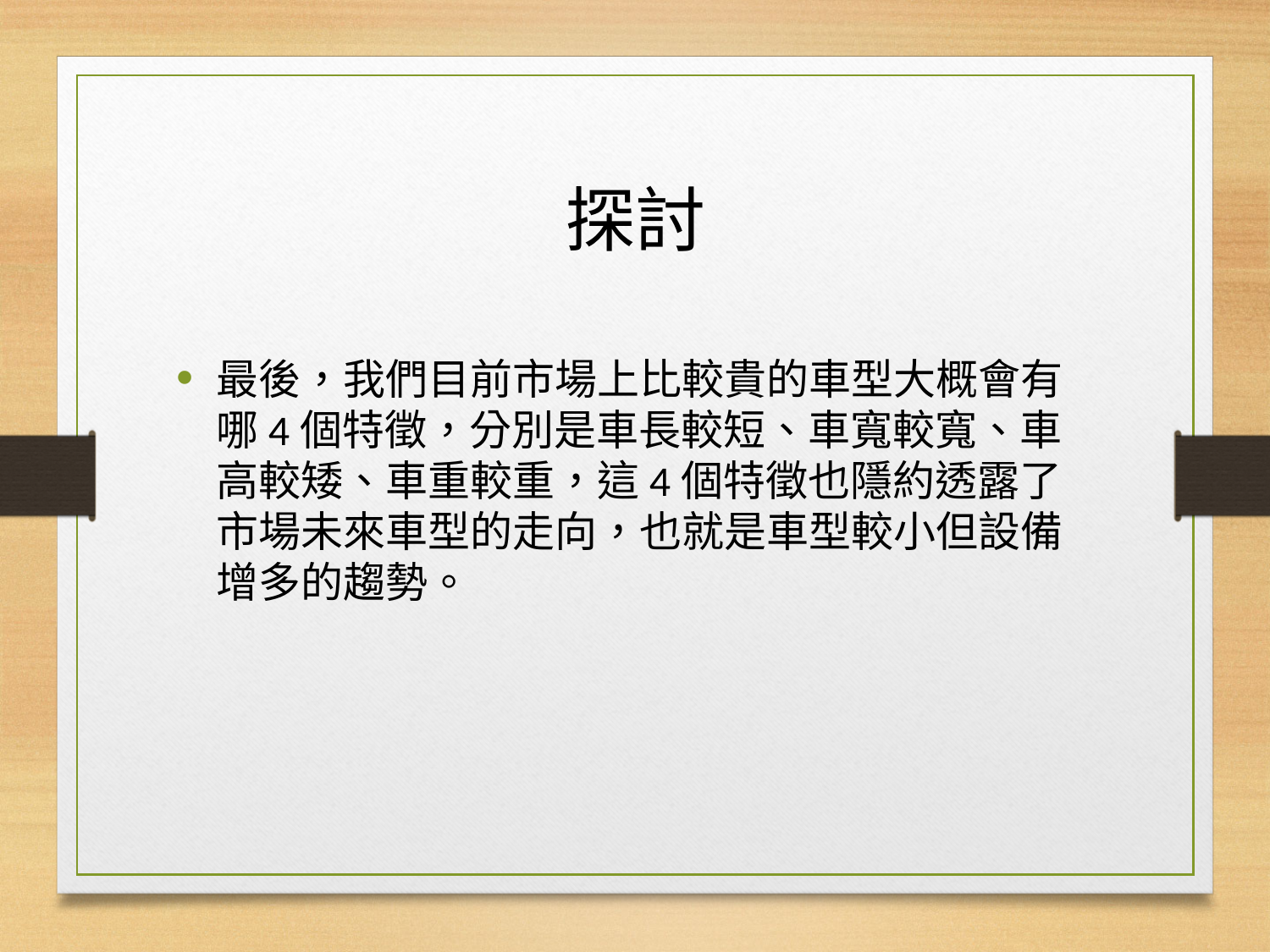

# 探討
最後，我們目前市場上比較貴的車型大概會有哪4個特徵，分別是車長較短、車寬較寬、車高較矮、車重較重，這4個特徵也隱約透露了市場未來車型的走向，也就是車型較小但設備增多的趨勢。